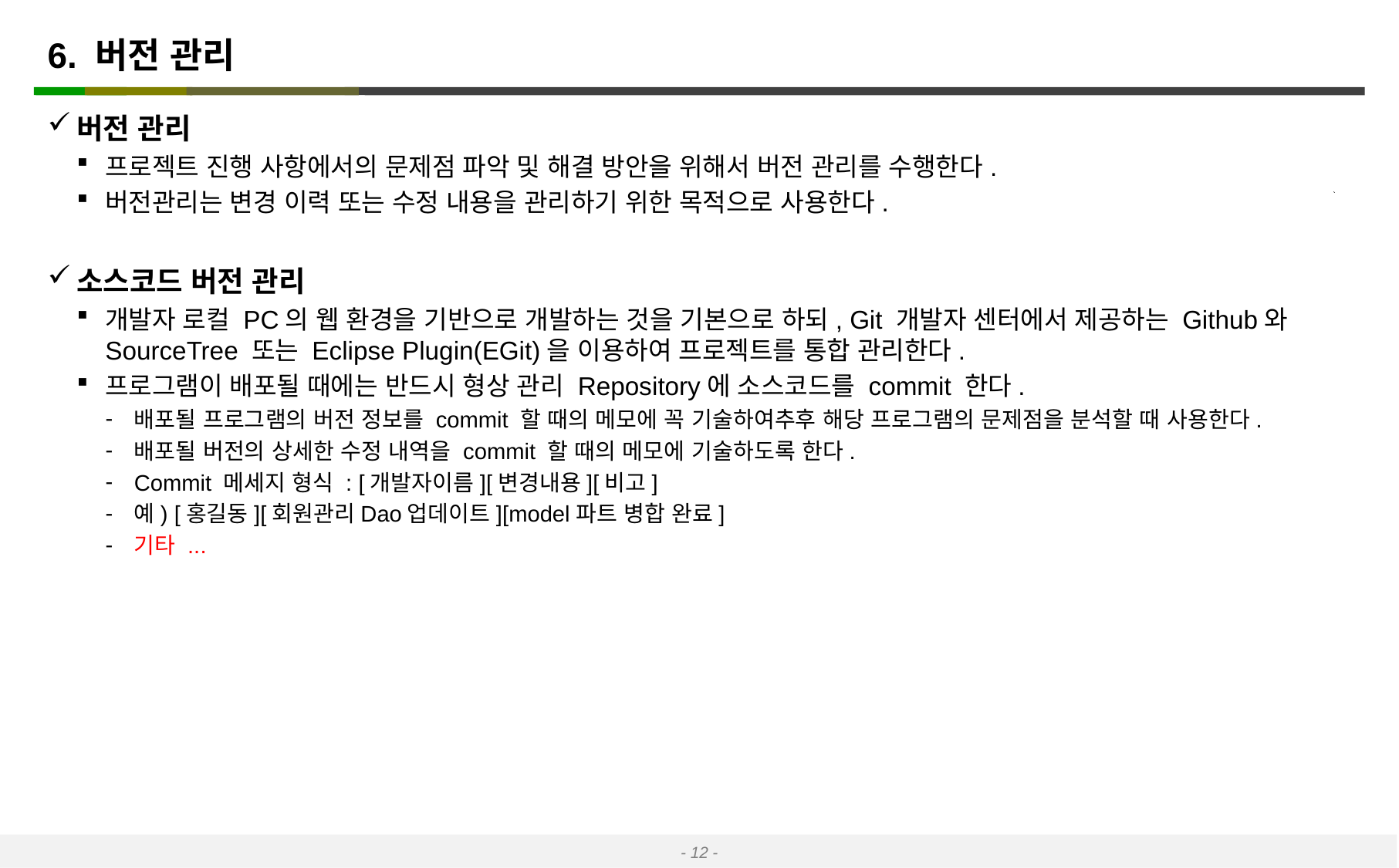

# 6. 버전 관리
버전 관리
프로젝트 진행 사항에서의 문제점 파악 및 해결 방안을 위해서 버전 관리를 수행한다.
버전관리는 변경 이력 또는 수정 내용을 관리하기 위한 목적으로 사용한다.

소스코드 버전 관리
개발자 로컬 PC의 웹 환경을 기반으로 개발하는 것을 기본으로 하되, Git 개발자 센터에서 제공하는 Github와  SourceTree 또는 Eclipse Plugin(EGit)을 이용하여 프로젝트를 통합 관리한다.
프로그램이 배포될 때에는 반드시 형상 관리 Repository에 소스코드를 commit 한다.
배포될 프로그램의 버전 정보를 commit 할 때의 메모에 꼭 기술하여추후 해당 프로그램의 문제점을 분석할 때 사용한다.
배포될 버전의 상세한 수정 내역을 commit 할 때의 메모에 기술하도록 한다.
Commit 메세지 형식 : [개발자이름][변경내용][비고]
예) [홍길동][회원관리Dao업데이트][model파트 병합 완료]
기타 ...